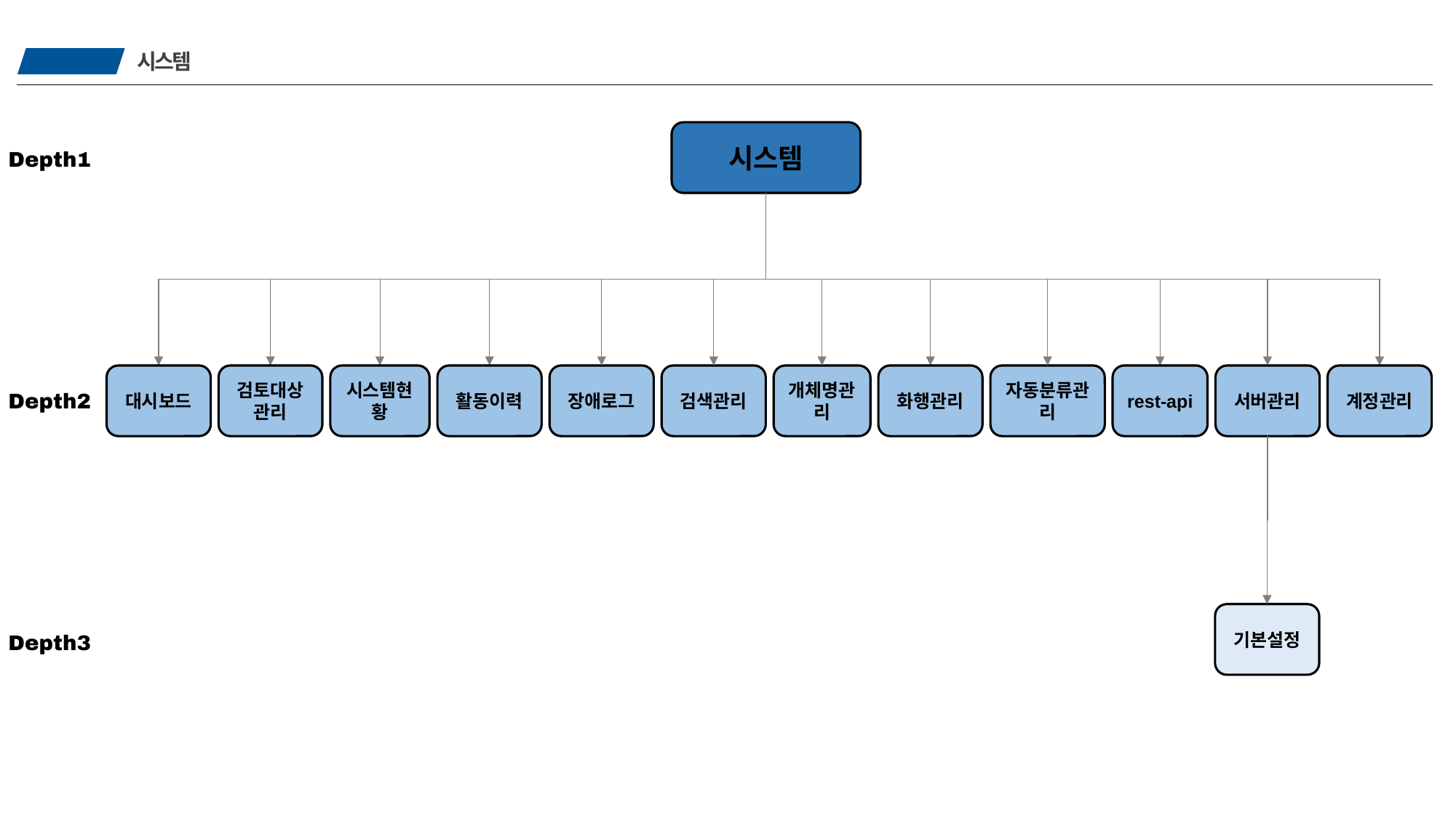

시스템

10
시스템
Depth1
Depth2
Depth3
대시보드
검토대상관리
시스템현황
활동이력
장애로그
검색관리
개체명관리
화행관리
자동분류관리
rest-api
서버관리
계정관리
기본설정